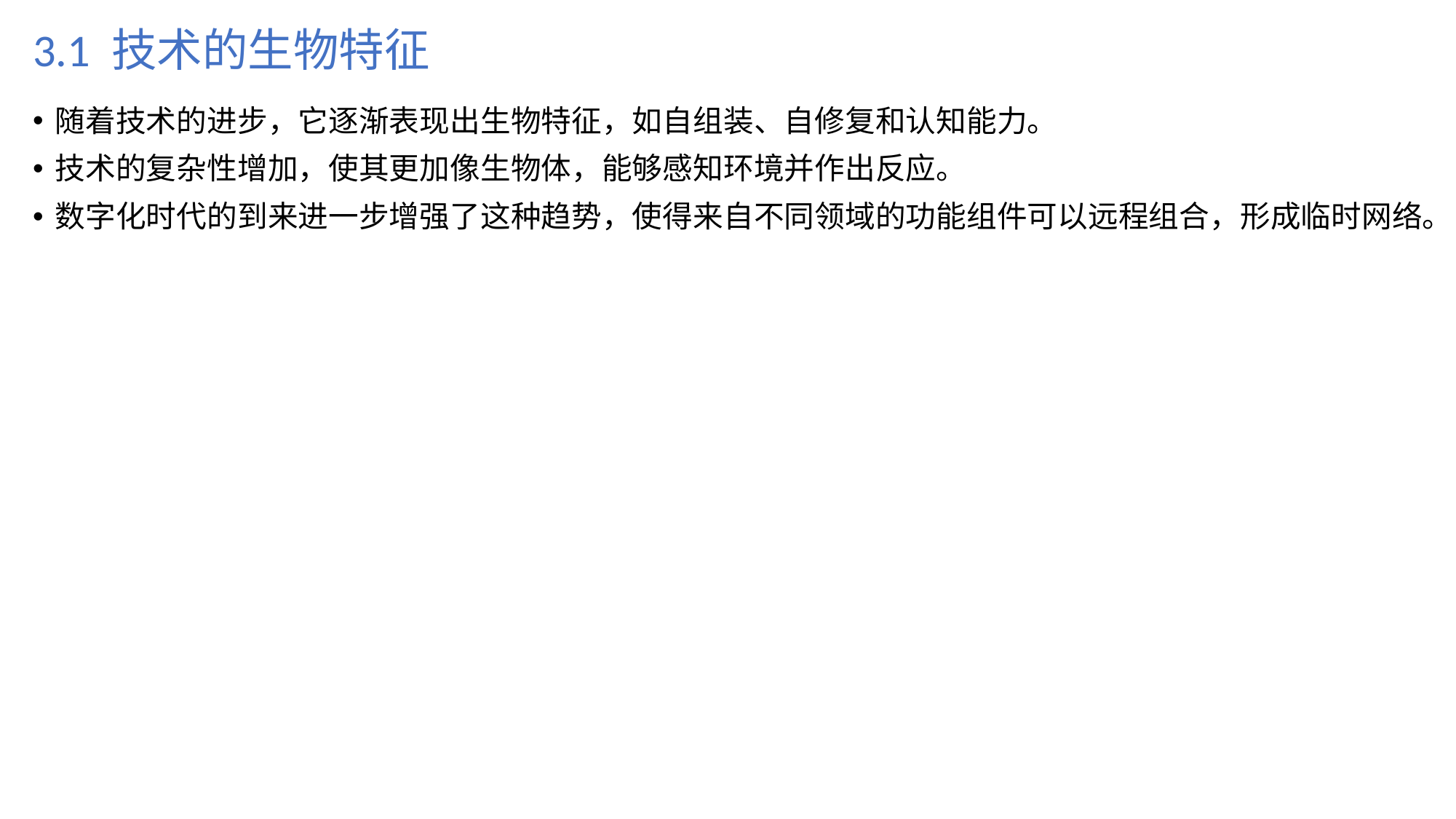

# 3.1 技术的生物特征
随着技术的进步，它逐渐表现出生物特征，如自组装、自修复和认知能力。
技术的复杂性增加，使其更加像生物体，能够感知环境并作出反应。
数字化时代的到来进一步增强了这种趋势，使得来自不同领域的功能组件可以远程组合，形成临时网络。